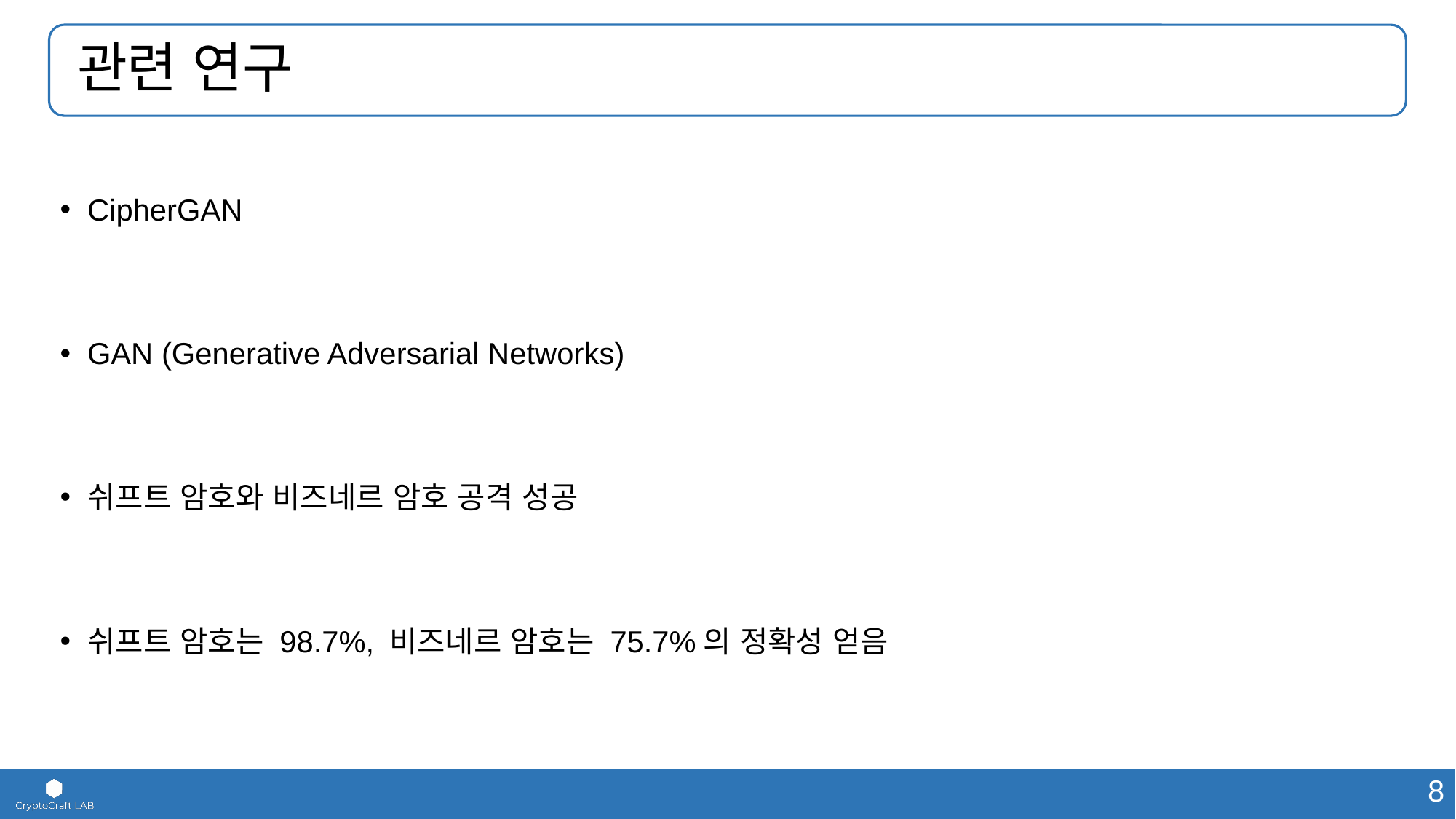

# 관련 연구

CipherGAN

GAN (Generative Adversarial Networks)

쉬프트 암호와 비즈네르 암호 공격 성공

쉬프트 암호는 98.7%, 비즈네르 암호는 75.7%의 정확성 얻음